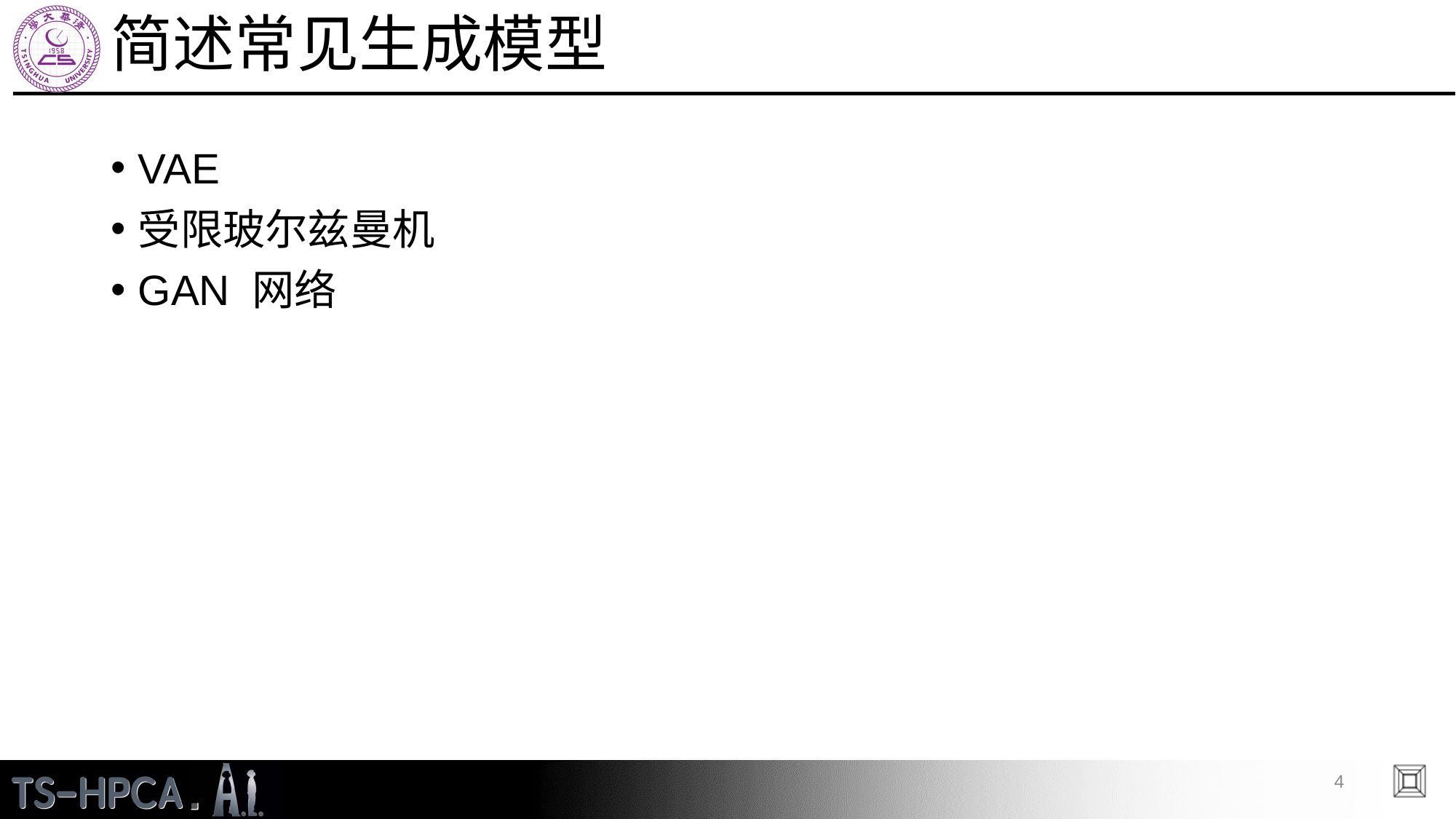

# 简述常见生成模型
VAE
受限玻尔兹曼机
GAN 网络
4